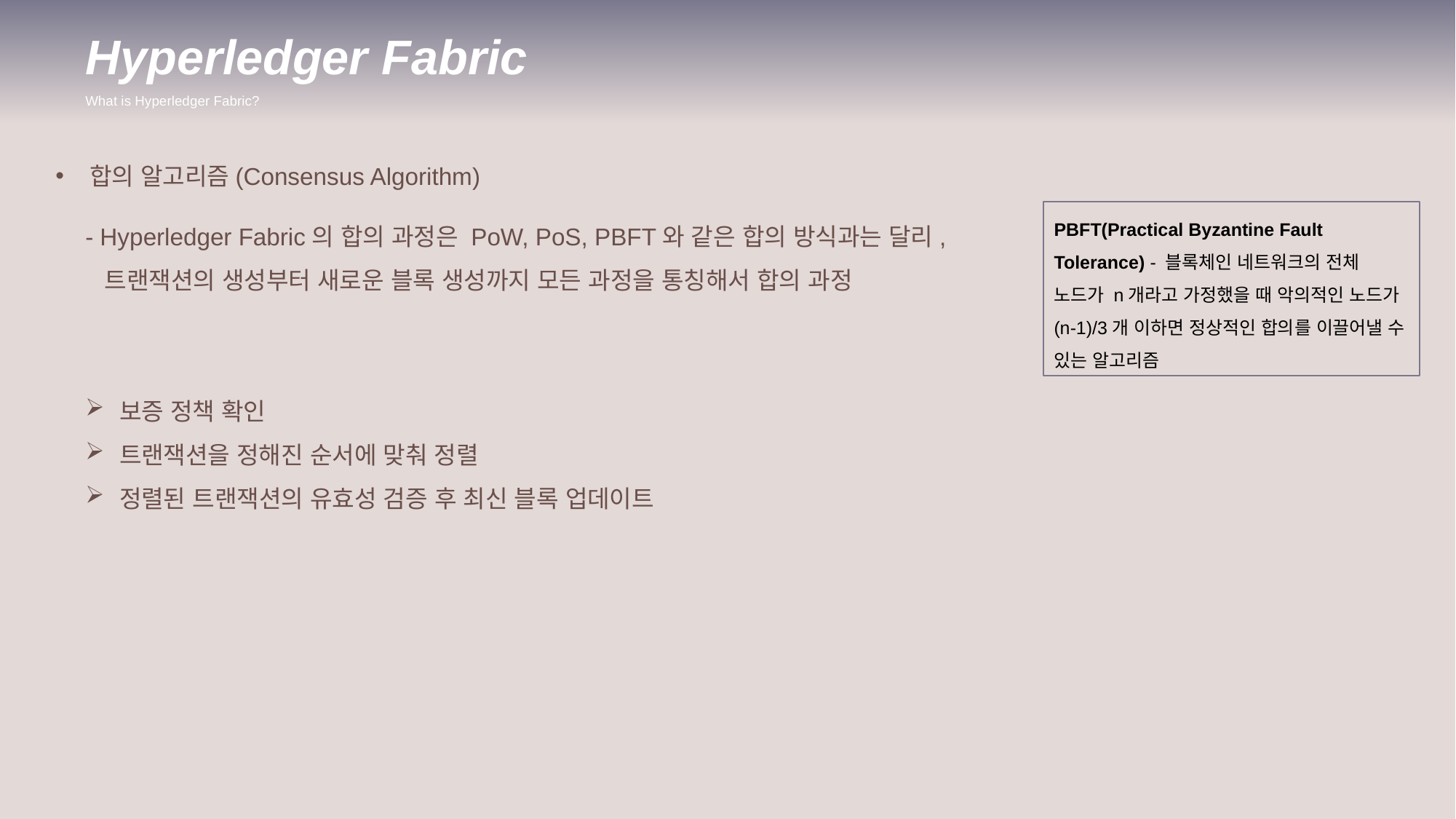

Hyperledger Fabric
What is Hyperledger Fabric?
합의 알고리즘(Consensus Algorithm)
- Hyperledger Fabric의 합의 과정은 PoW, PoS, PBFT와 같은 합의 방식과는 달리,     트랜잭션의 생성부터 새로운 블록 생성까지 모든 과정을 통칭해서 합의 과정

보증 정책 확인
트랜잭션을 정해진 순서에 맞춰 정렬
정렬된 트랜잭션의 유효성 검증 후 최신 블록 업데이트

PBFT(Practical Byzantine Fault Tolerance) - 블록체인 네트워크의 전체 노드가 n개라고 가정했을 때 악의적인 노드가 (n-1)/3개 이하면 정상적인 합의를 이끌어낼 수 있는 알고리즘